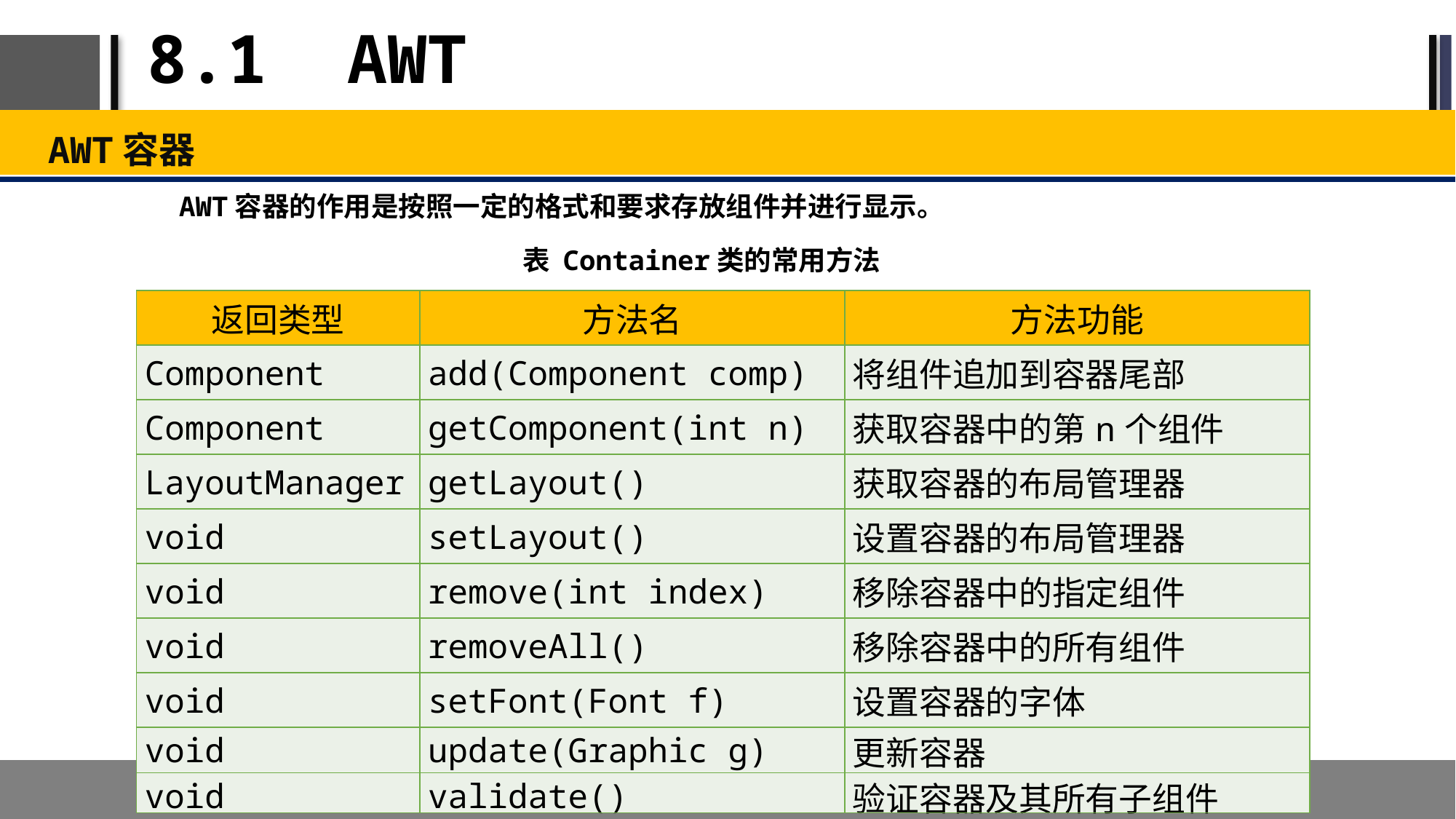

# 8.1  AWT

AWT容器

AWT容器的作用是按照一定的格式和要求存放组件并进行显示。
表 Container类的常用方法
| 返回类型 | 方法名 | 方法功能 |
| --- | --- | --- |
| Component | add(Component comp) | 将组件追加到容器尾部 |
| Component | getComponent(int n) | 获取容器中的第n个组件 |
| LayoutManager | getLayout() | 获取容器的布局管理器 |
| void | setLayout() | 设置容器的布局管理器 |
| void | remove(int index) | 移除容器中的指定组件 |
| void | removeAll() | 移除容器中的所有组件 |
| void | setFont(Font f) | 设置容器的字体 |
| void | update(Graphic g) | 更新容器 |
| void | validate() | 验证容器及其所有子组件 |